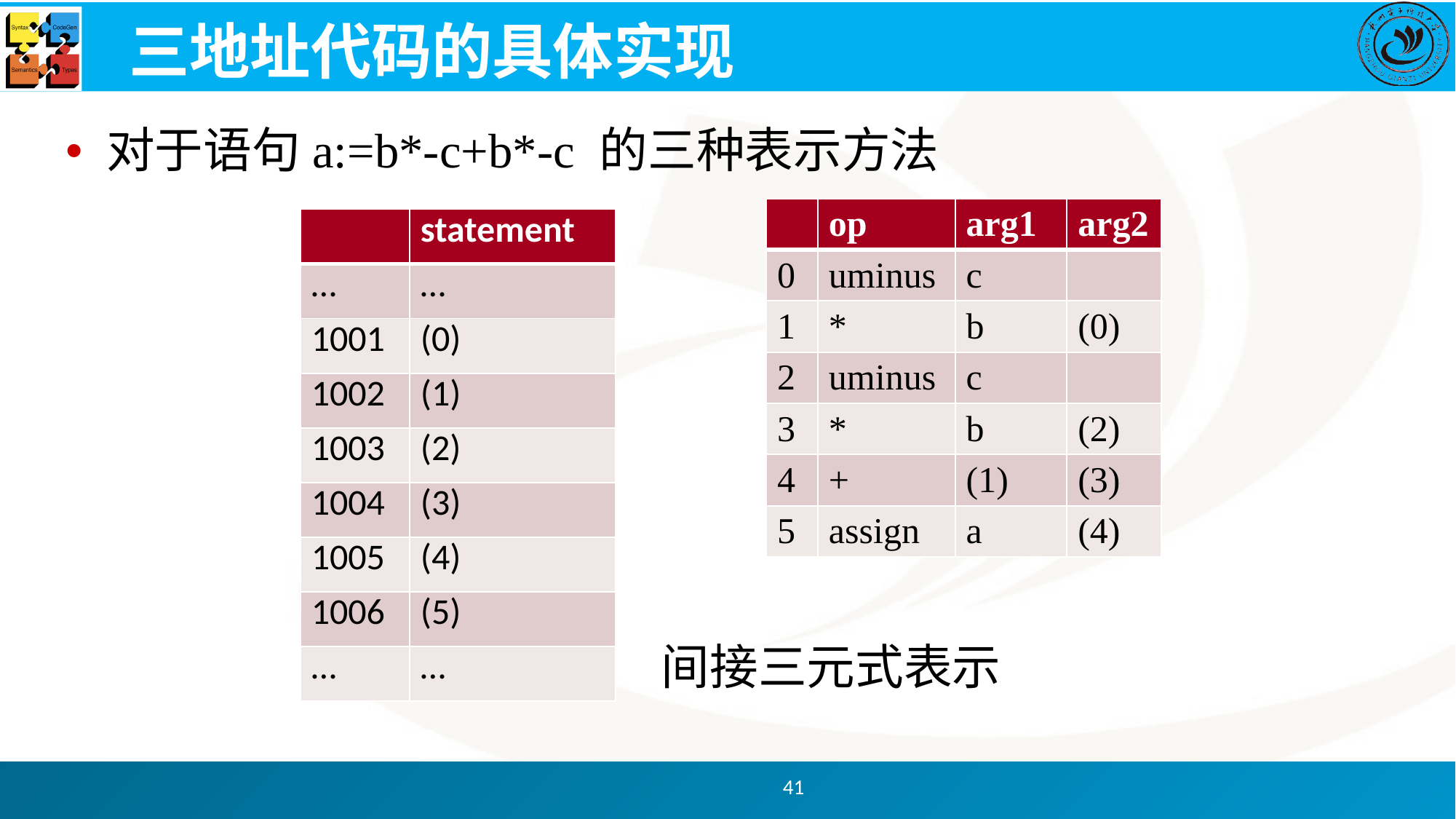

# 三地址代码的具体实现
对于语句a:=b*-c+b*-c 的三种表示方法
|  | op | arg1 | arg2 |
| --- | --- | --- | --- |
| 0 | uminus | c |  |
| 1 | \* | b | (0) |
| 2 | uminus | c |  |
| 3 | \* | b | (2) |
| 4 | + | (1) | (3) |
| 5 | assign | a | (4) |
|  | statement |
| --- | --- |
| … | … |
| 1001 | (0) |
| 1002 | (1) |
| 1003 | (2) |
| 1004 | (3) |
| 1005 | (4) |
| 1006 | (5) |
| … | … |
间接三元式表示
41